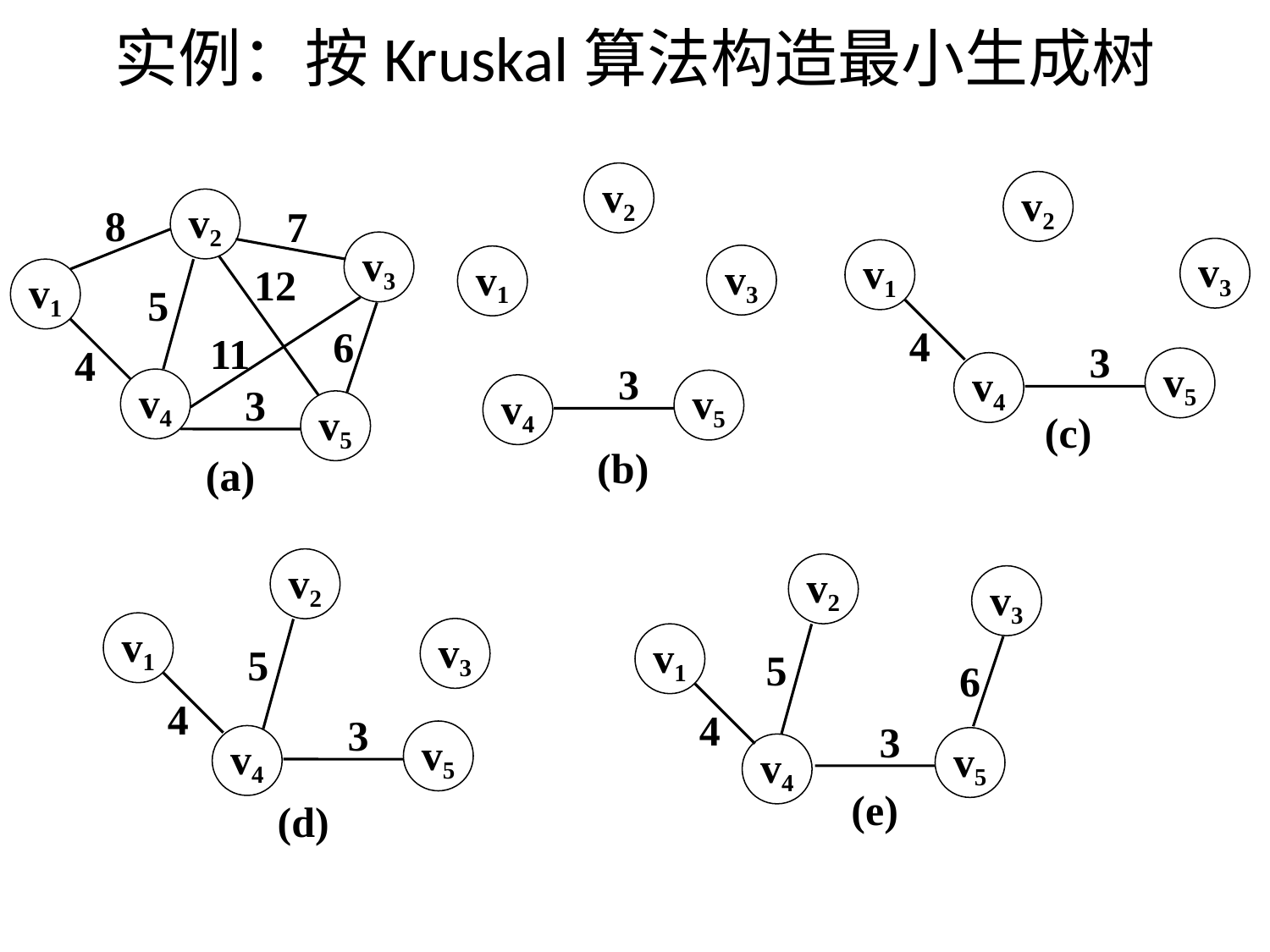

# 实例：按Kruskal算法构造最小生成树
v2
v3
v1
3

v5
v4
(b)
v2
v3
v1

4
3

v5
v4
(c)
v2
8

7

v3

12
v1

5

11

6

4
v4
3

v5
(a)
v2
v1

4
3

v5
v4

5
(d)
v3
v2

5
v4
3

v5
v1

4
(e)
v3

6